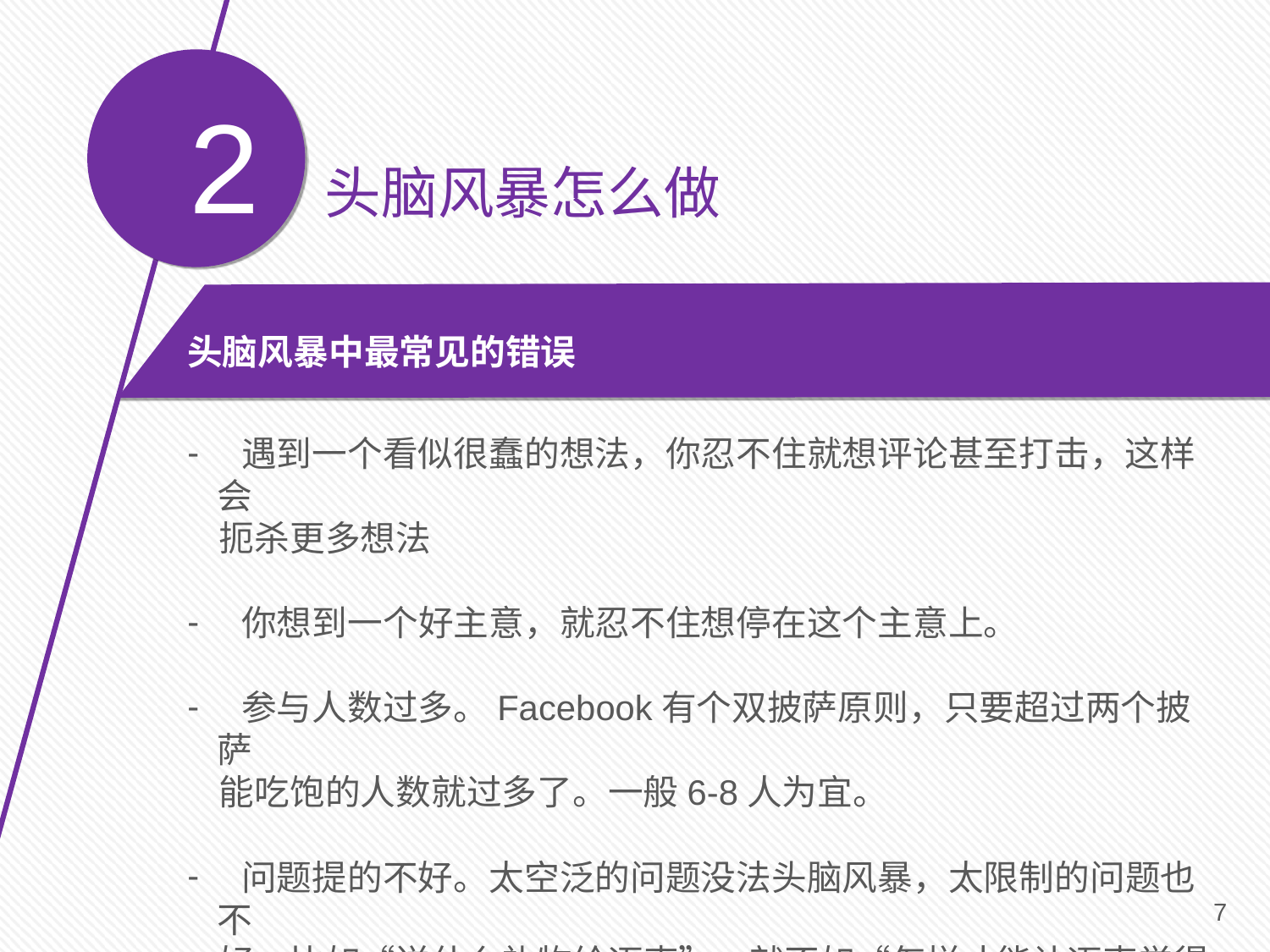

2  头脑风暴怎么做

头脑风暴中最常见的错误

  遇到一个看似很蠢的想法，你忍不住就想评论甚至打击，这样会
   扼杀更多想法

  你想到一个好主意，就忍不住想停在这个主意上。

  参与人数过多。Facebook有个双披萨原则，只要超过两个披萨
   能吃饱的人数就过多了。一般6-8人为宜。

  问题提的不好。太空泛的问题没法头脑风暴，太限制的问题也不
   好。比如“送什么礼物给迈克”，就不如“怎样才能让迈克觉得
   这次生日最难忘？”
7